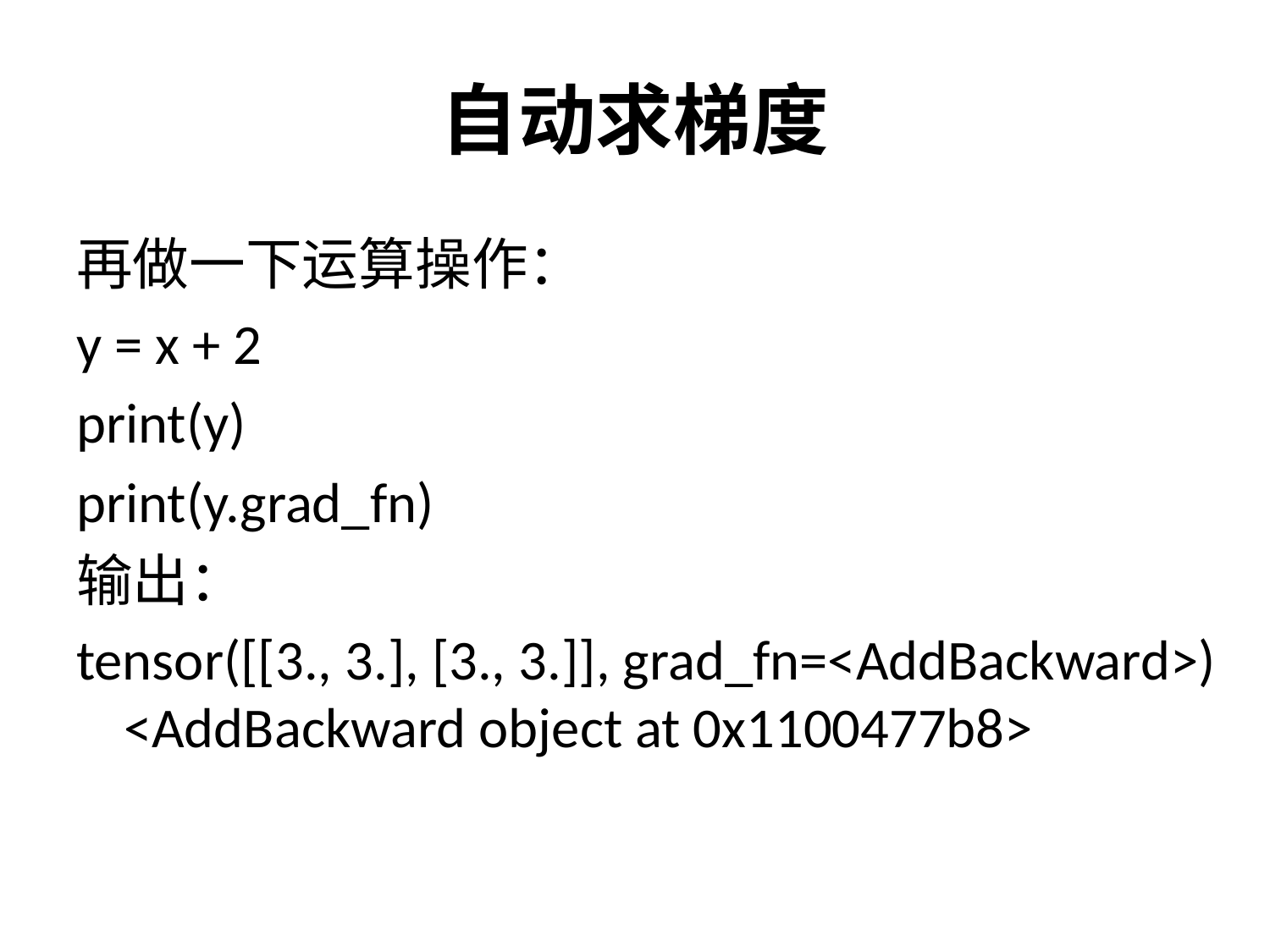

# 自动求梯度
再做一下运算操作：
y = x + 2
print(y)
print(y.grad_fn)
输出：
tensor([[3., 3.], [3., 3.]], grad_fn=<AddBackward>) <AddBackward object at 0x1100477b8>